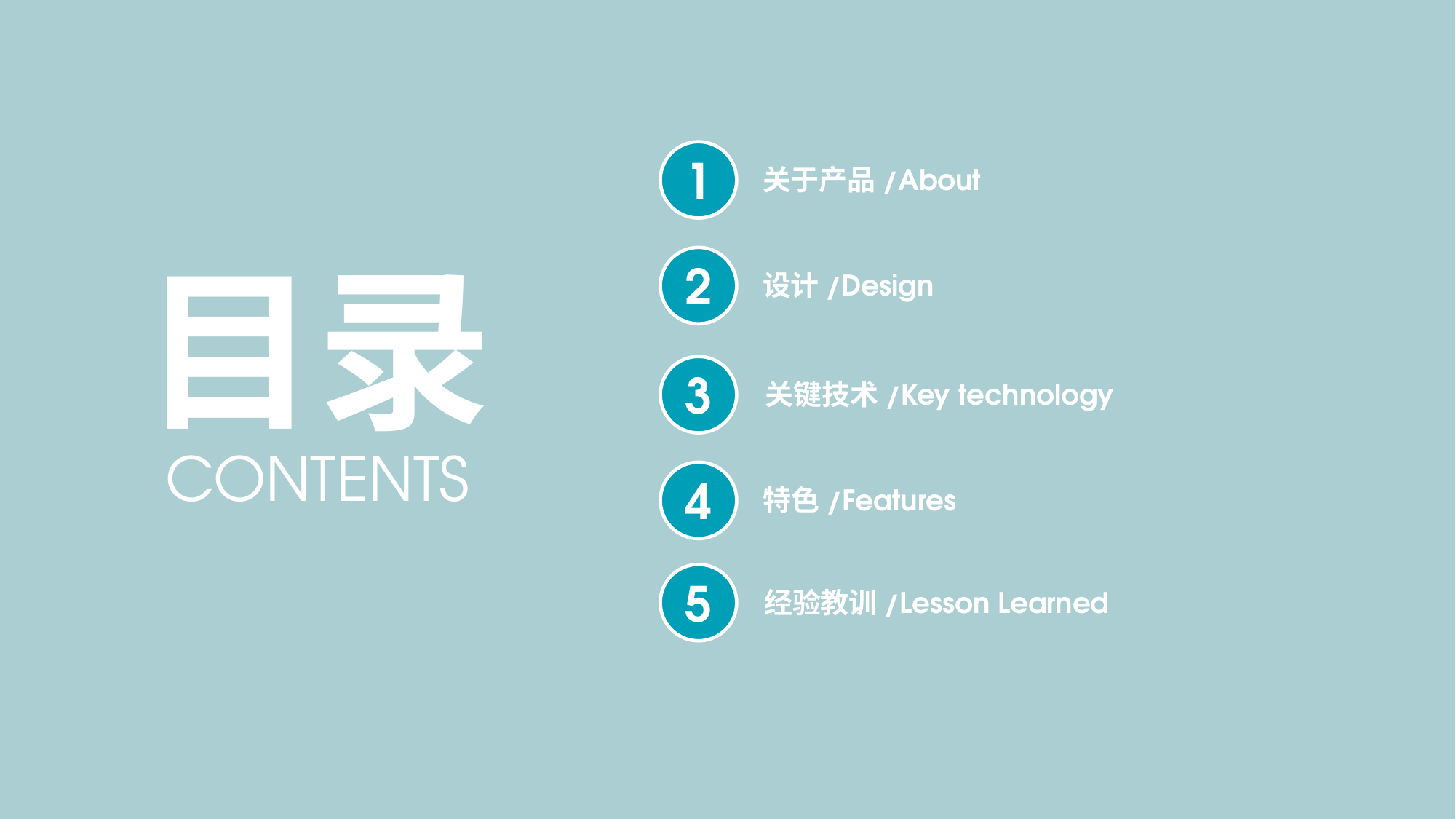

1
关于产品/About
目录
2
设计/Design
3
关键技术/Key technology
CONTENTS
4
特色/Features
5
经验教训/Lesson Learned